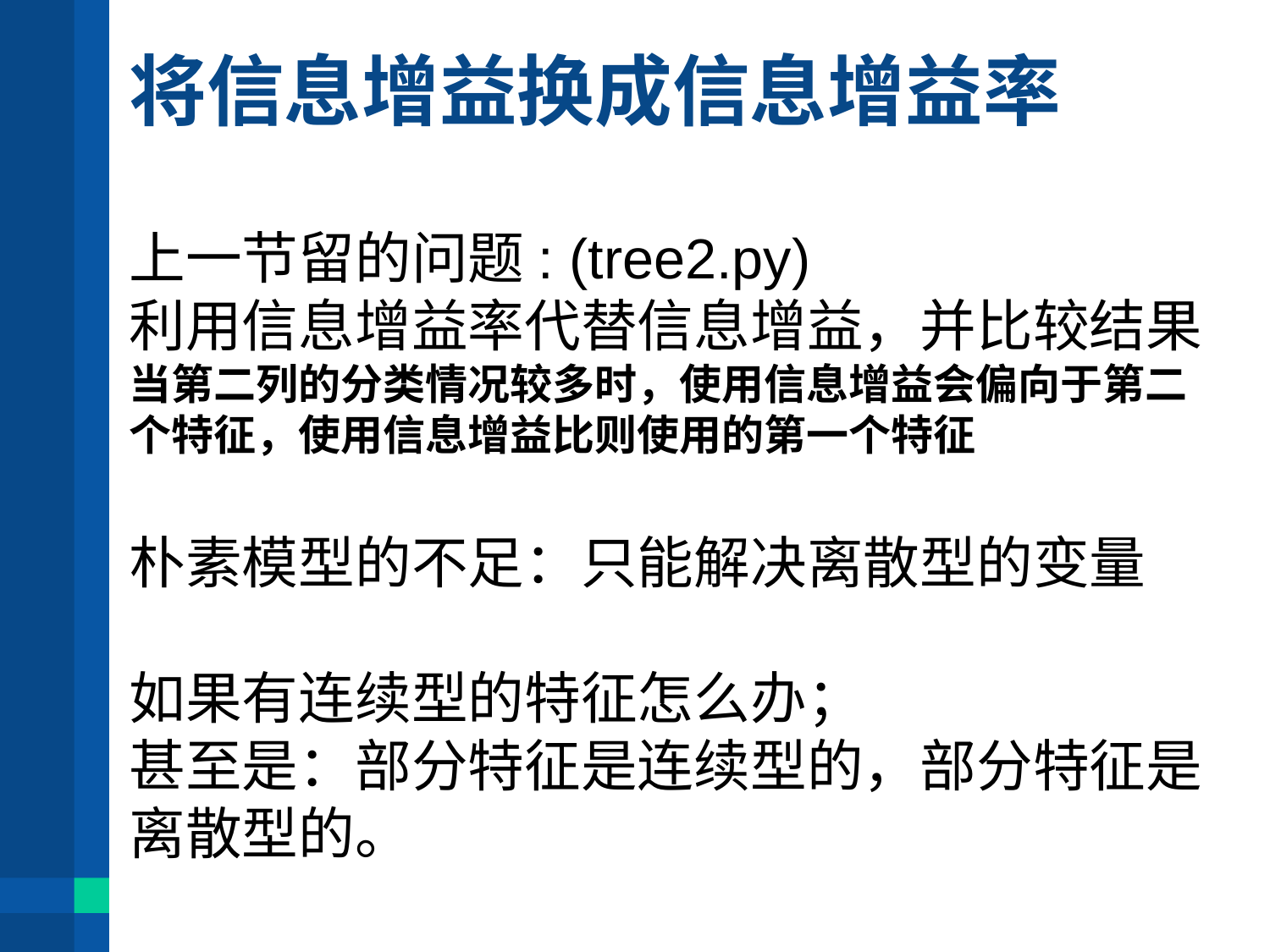

# 将信息增益换成信息增益率
上一节留的问题: (tree2.py)
利用信息增益率代替信息增益，并比较结果
当第二列的分类情况较多时，使用信息增益会偏向于第二个特征，使用信息增益比则使用的第一个特征

朴素模型的不足：只能解决离散型的变量

如果有连续型的特征怎么办；
甚至是：部分特征是连续型的，部分特征是离散型的。